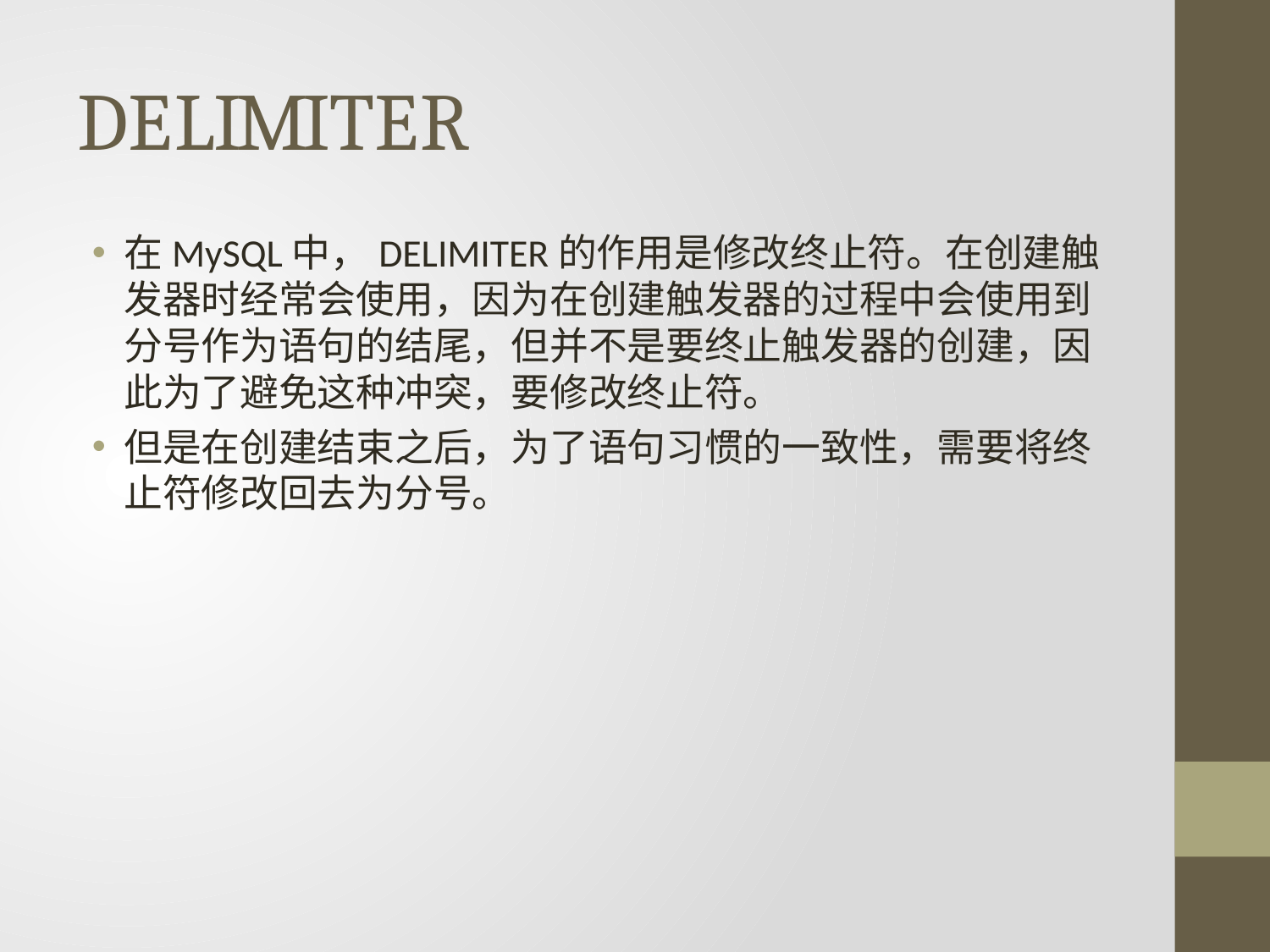

# DELIMITER
在MySQL中，DELIMITER的作用是修改终止符。在创建触发器时经常会使用，因为在创建触发器的过程中会使用到分号作为语句的结尾，但并不是要终止触发器的创建，因此为了避免这种冲突，要修改终止符。
但是在创建结束之后，为了语句习惯的一致性，需要将终止符修改回去为分号。